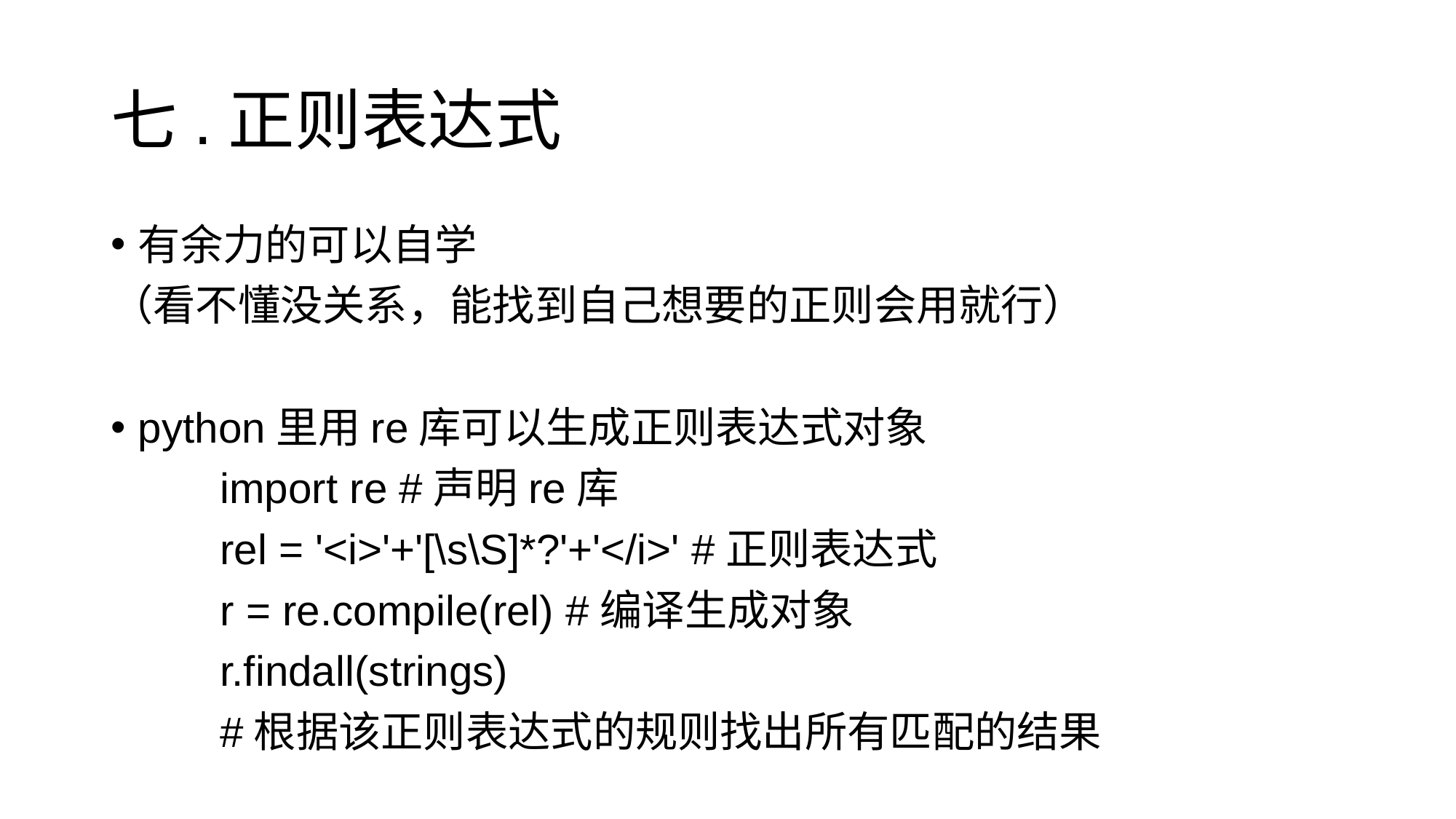

# 七.正则表达式
有余力的可以自学
（看不懂没关系，能找到自己想要的正则会用就行）

python里用re库可以生成正则表达式对象
	import re #声明re库
	rel = '<i>'+'[\s\S]*?'+'</i>' #正则表达式
	r = re.compile(rel) #编译生成对象
	r.findall(strings)
	#根据该正则表达式的规则找出所有匹配的结果